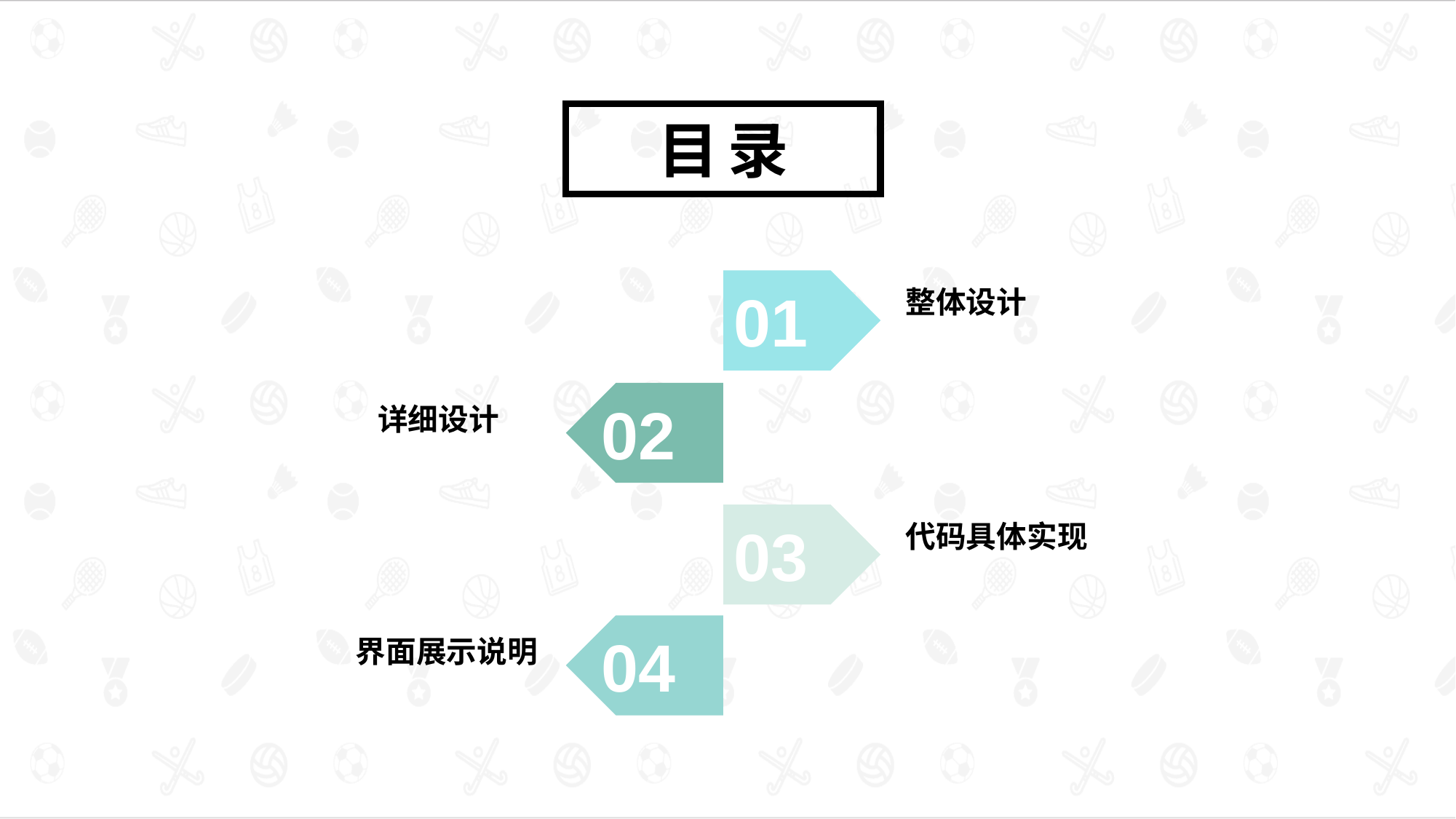

目录
01
整体设计

02
                       详细设计

03
代码具体实现
04
     	    界面展示说明